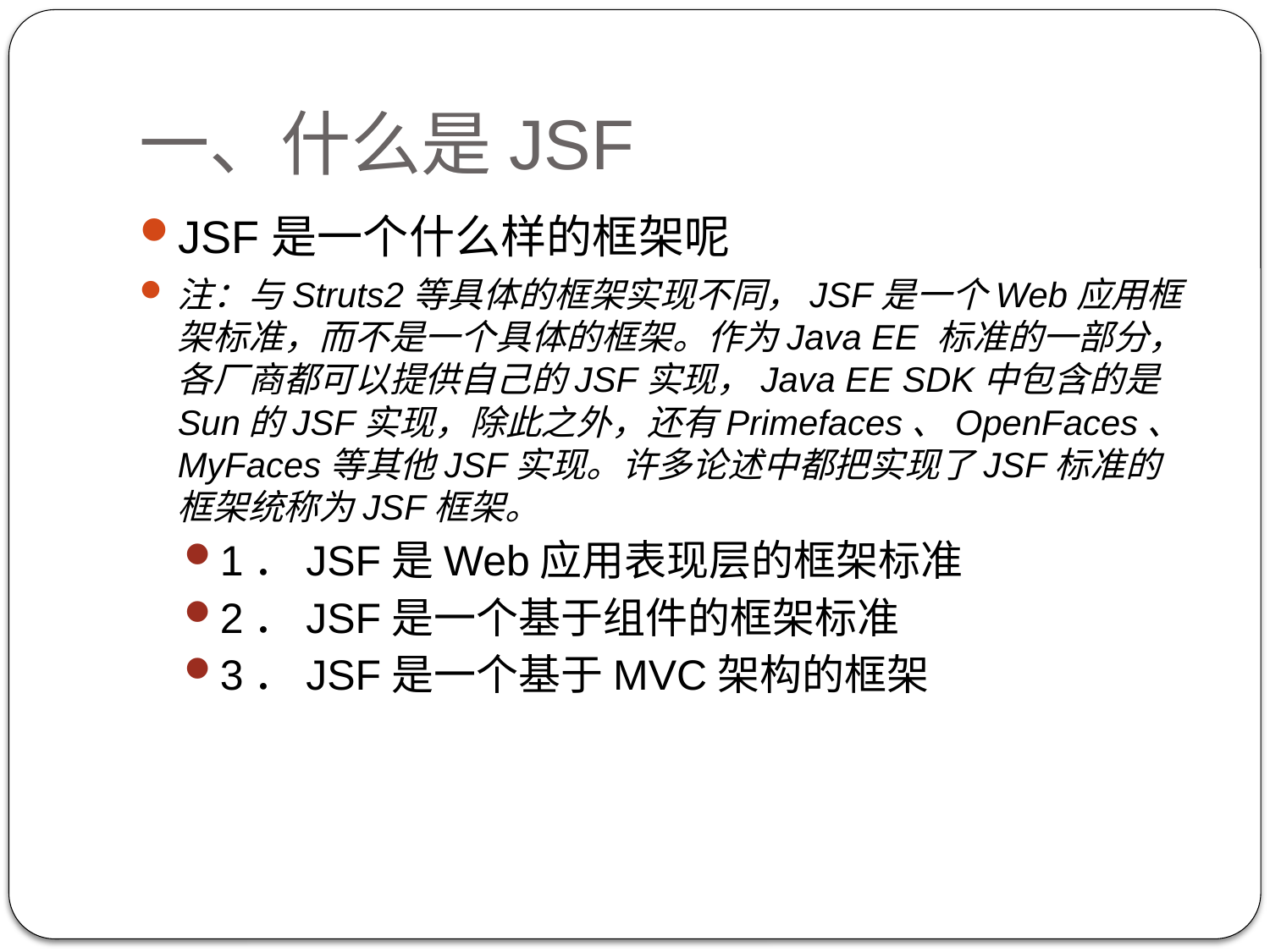

# 一、什么是JSF
JSF是一个什么样的框架呢
注：与Struts2等具体的框架实现不同，JSF是一个Web应用框架标准，而不是一个具体的框架。作为Java EE 标准的一部分，各厂商都可以提供自己的JSF实现，Java EE SDK中包含的是Sun的JSF实现，除此之外，还有Primefaces、OpenFaces、MyFaces等其他JSF实现。许多论述中都把实现了JSF标准的框架统称为JSF框架。
1．JSF是Web应用表现层的框架标准
2．JSF是一个基于组件的框架标准
3．JSF是一个基于MVC架构的框架